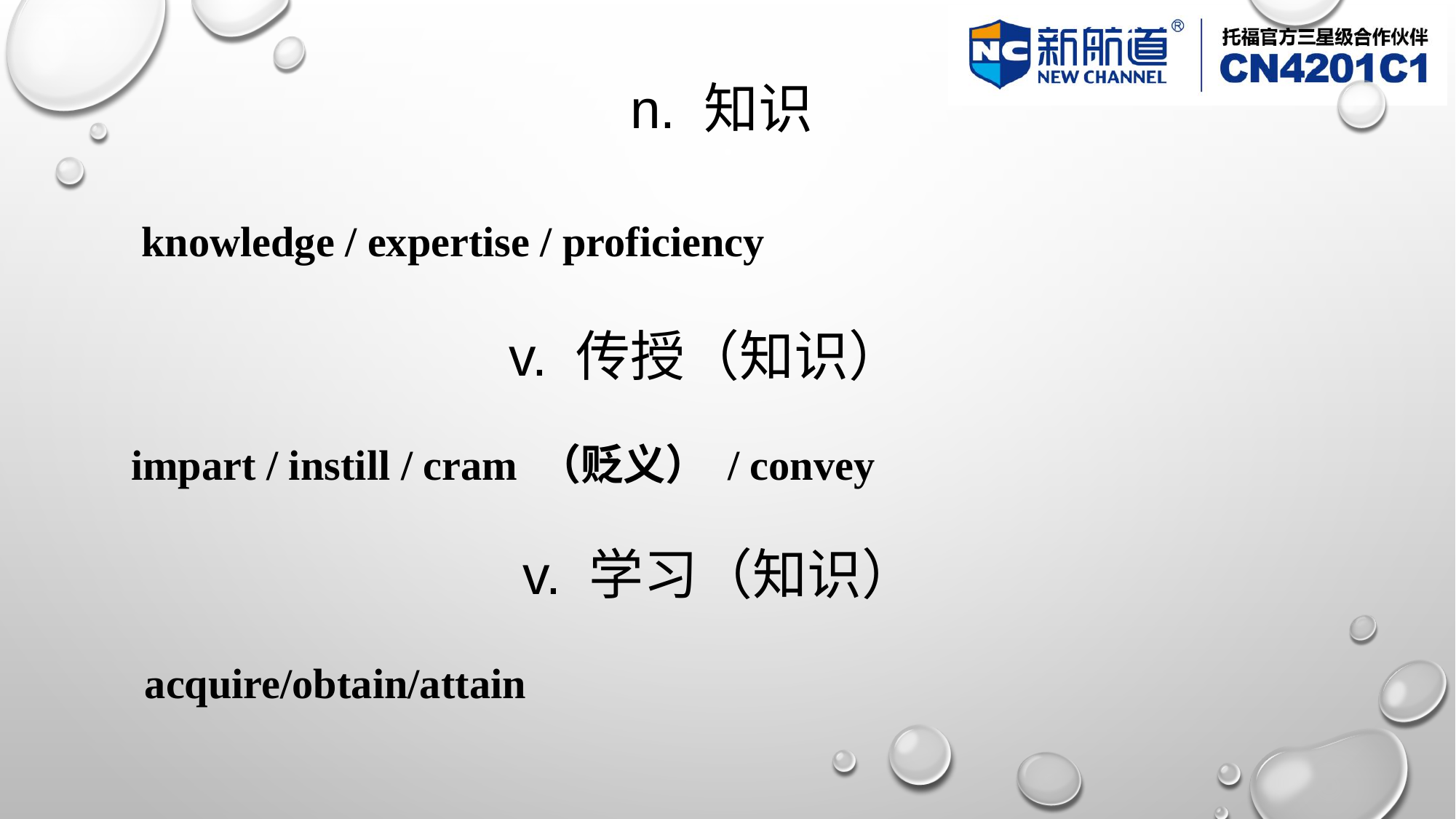

# n. 知识
knowledge / expertise / proficiency
v. 传授（知识）
impart / instill / cram （贬义） / convey
v. 学习（知识）
acquire/obtain/attain